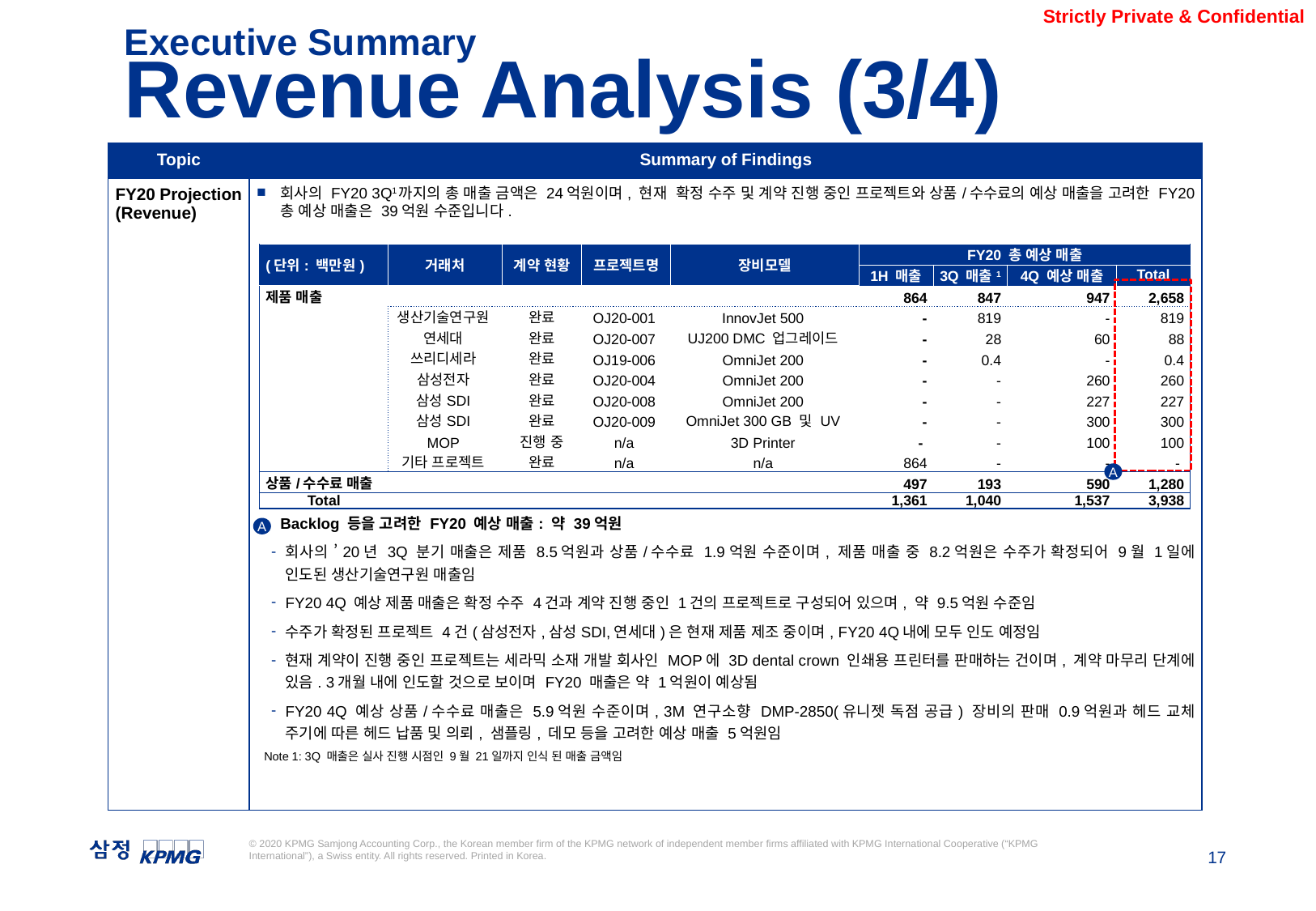

Executive Summary
Revenue Analysis (3/4)
| Topic | Summary of Findings |
| --- | --- |
| FY20 Projection (Revenue) | 회사의 FY20 3Q1까지의 총 매출 금액은 24억원이며, 현재 확정 수주 및 계약 진행 중인 프로젝트와 상품/수수료의 예상 매출을 고려한 FY20 총 예상 매출은 39억원 수준입니다. Backlog 등을 고려한 FY20 예상 매출: 약 39억원 회사의 ’20년 3Q 분기 매출은 제품 8.5억원과 상품/수수료 1.9억원 수준이며, 제품 매출 중 8.2억원은 수주가 확정되어 9월 1일에 인도된 생산기술연구원 매출임 FY20 4Q 예상 제품 매출은 확정 수주 4건과 계약 진행 중인 1건의 프로젝트로 구성되어 있으며, 약 9.5억원 수준임 수주가 확정된 프로젝트 4건(삼성전자,삼성SDI,연세대)은 현재 제품 제조 중이며, FY20 4Q내에 모두 인도 예정임 현재 계약이 진행 중인 프로젝트는 세라믹 소재 개발 회사인 MOP에 3D dental crown 인쇄용 프린터를 판매하는 건이며, 계약 마무리 단계에 있음. 3개월 내에 인도할 것으로 보이며 FY20 매출은 약 1억원이 예상됨 FY20 4Q 예상 상품/수수료 매출은 5.9억원 수준이며, 3M 연구소향 DMP-2850(유니젯 독점 공급) 장비의 판매 0.9억원과 헤드 교체 주기에 따른 헤드 납품 및 의뢰, 샘플링, 데모 등을 고려한 예상 매출 5억원임 |
| (단위: 백만원) | 거래처 | 계약 현황 | 프로젝트명 | 장비모델 | FY20 총 예상 매출 |  |  |  |
| --- | --- | --- | --- | --- | --- | --- | --- | --- |
|  |  |  |  |  | 1H 매출 | 3Q 매출1 | 4Q 예상 매출 | Total |
| 제품 매출 |  |  |  |  | 864 | 847 | 947 | 2,658 |
|  | 생산기술연구원 | 완료 | OJ20-001 | InnovJet 500 | - | 819 | - | 819 |
|  | 연세대 | 완료 | OJ20-007 | UJ200 DMC 업그레이드 | - | 28 | 60 | 88 |
|  | 쓰리디세라 | 완료 | OJ19-006 | OmniJet 200 | - | 0.4 | - | 0.4 |
|  | 삼성전자 | 완료 | OJ20-004 | OmniJet 200 | - | - | 260 | 260 |
|  | 삼성SDI | 완료 | OJ20-008 | OmniJet 200 | - | - | 227 | 227 |
|  | 삼성SDI | 완료 | OJ20-009 | OmniJet 300 GB 및 UV | - | - | 300 | 300 |
|  | MOP | 진행 중 | n/a | 3D Printer | - | - | 100 | 100 |
|  | 기타 프로젝트 | 완료 | n/a | n/a | 864 | - | - | - |
| 상품/수수료 매출 |  |  |  |  | 497 | 193 | 590 | 1,280 |
| Total |  |  |  |  | 1,361 | 1,040 | 1,537 | 3,938 |

A
A
Note 1: 3Q 매출은 실사 진행 시점인 9월 21일까지 인식 된 매출 금액임